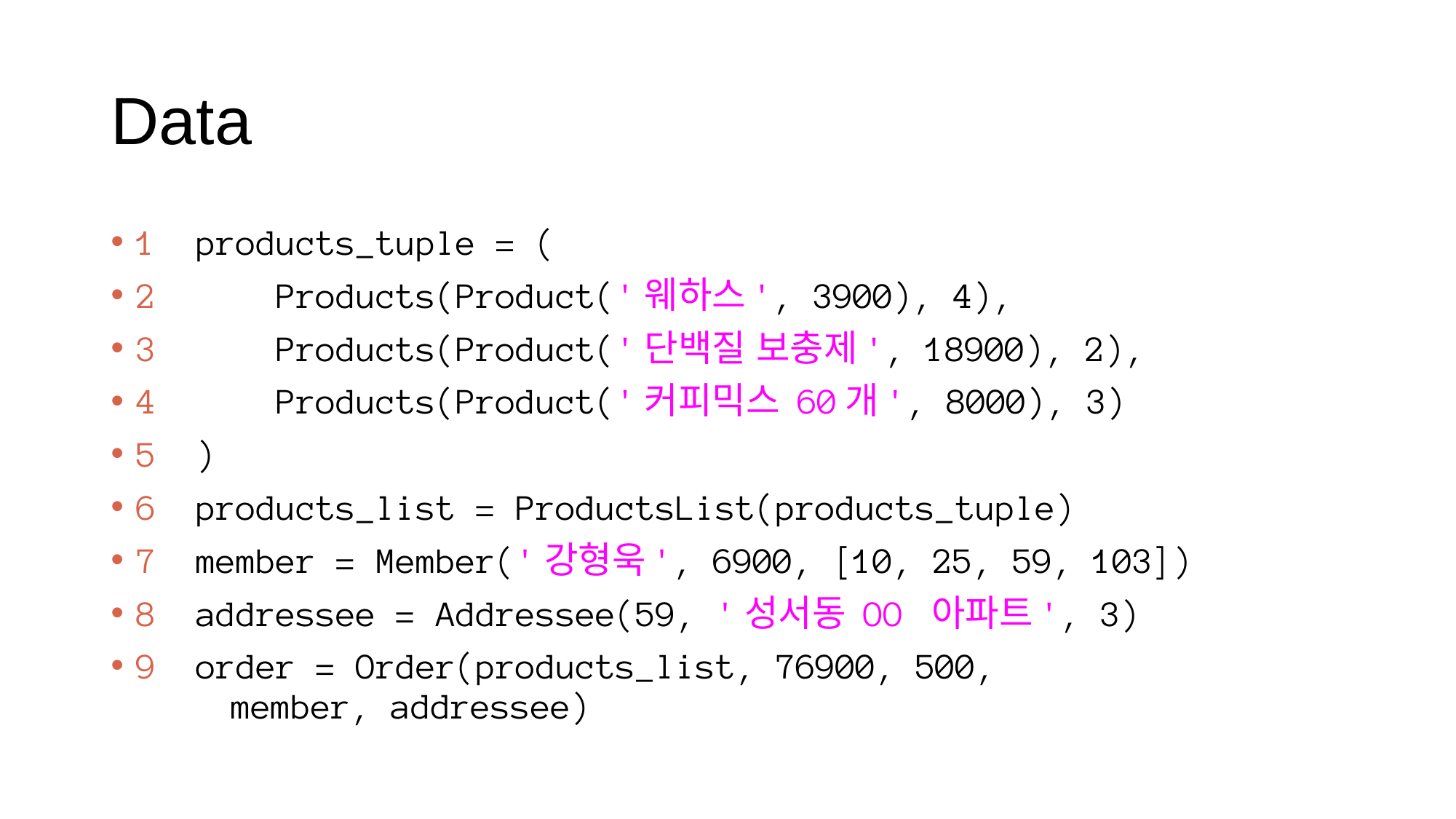

# Data
1  products_tuple = (
2      Products(Product('웨하스', 3900), 4),
3      Products(Product('단백질 보충제', 18900), 2),
4      Products(Product('커피믹스 60개', 8000), 3)
5  )
6  products_list = ProductsList(products_tuple)
7  member = Member('강형욱', 6900, [10, 25, 59, 103])
8  addressee = Addressee(59, '성서동 OO 아파트', 3)
9  order = Order(products_list, 76900, 500,
				member, addressee)